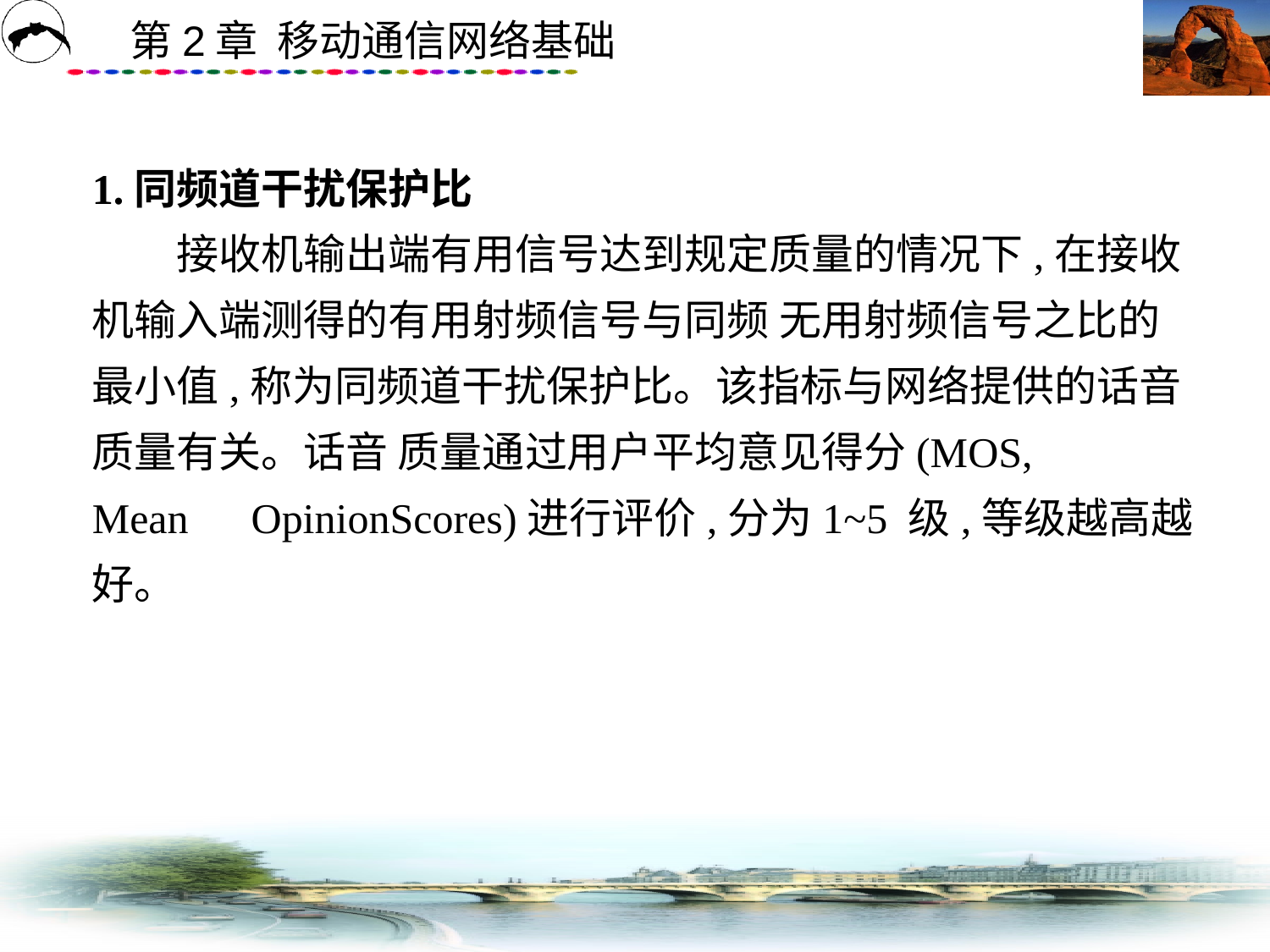

# 1.同频道干扰保护比 　　接收机输出端有用信号达到规定质量的情况下,在接收机输入端测得的有用射频信号与同频 无用射频信号之比的最小值,称为同频道干扰保护比。该指标与网络提供的话音质量有关。话音 质量通过用户平均意见得分(MOS,　Mean　OpinionScores)进行评价,分为1~5 级,等级越高越 好。